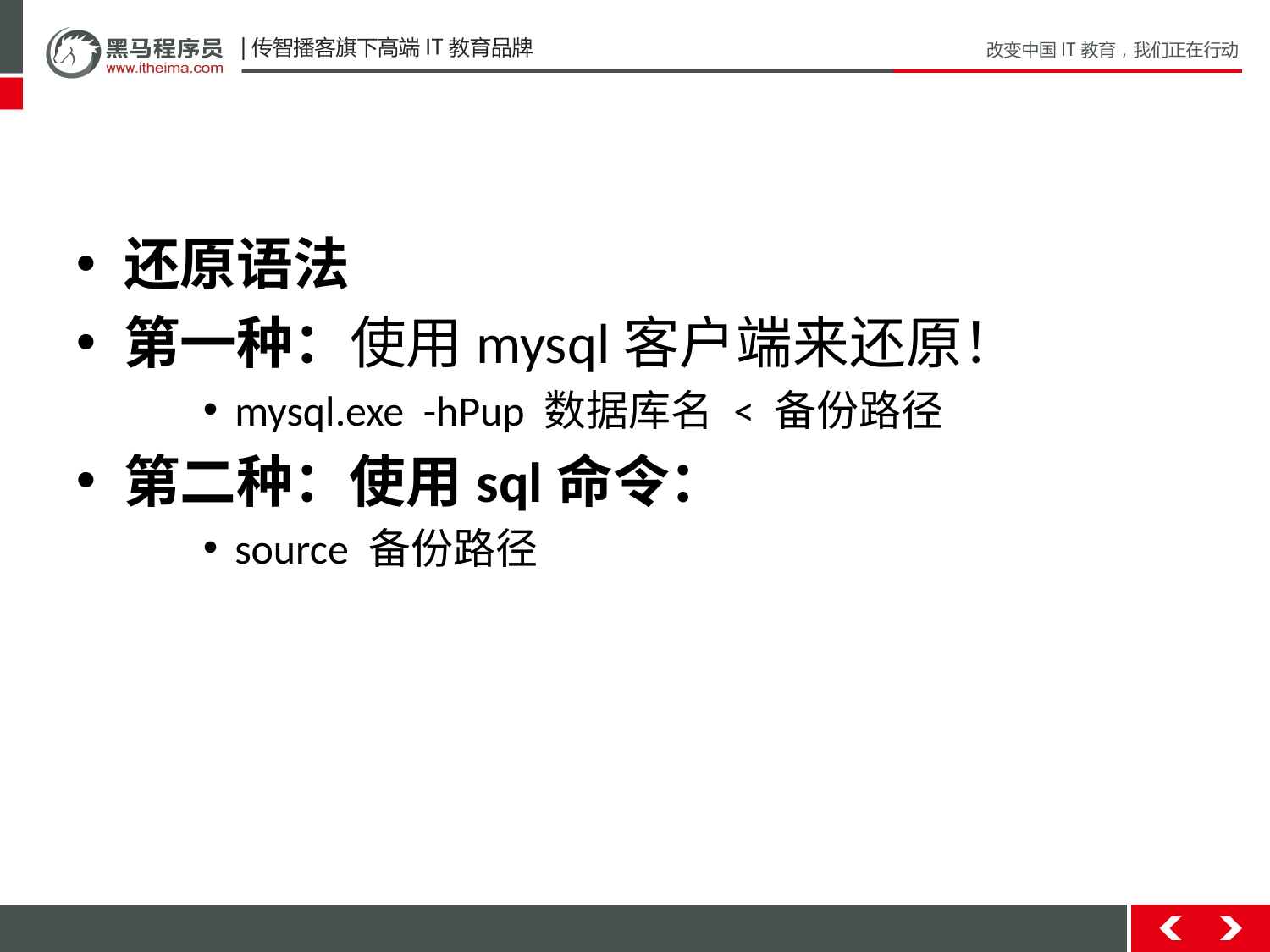

#
还原语法
第一种：使用mysql客户端来还原！
mysql.exe  -hPup 数据库名 < 备份路径
第二种：使用sql命令：
source 备份路径